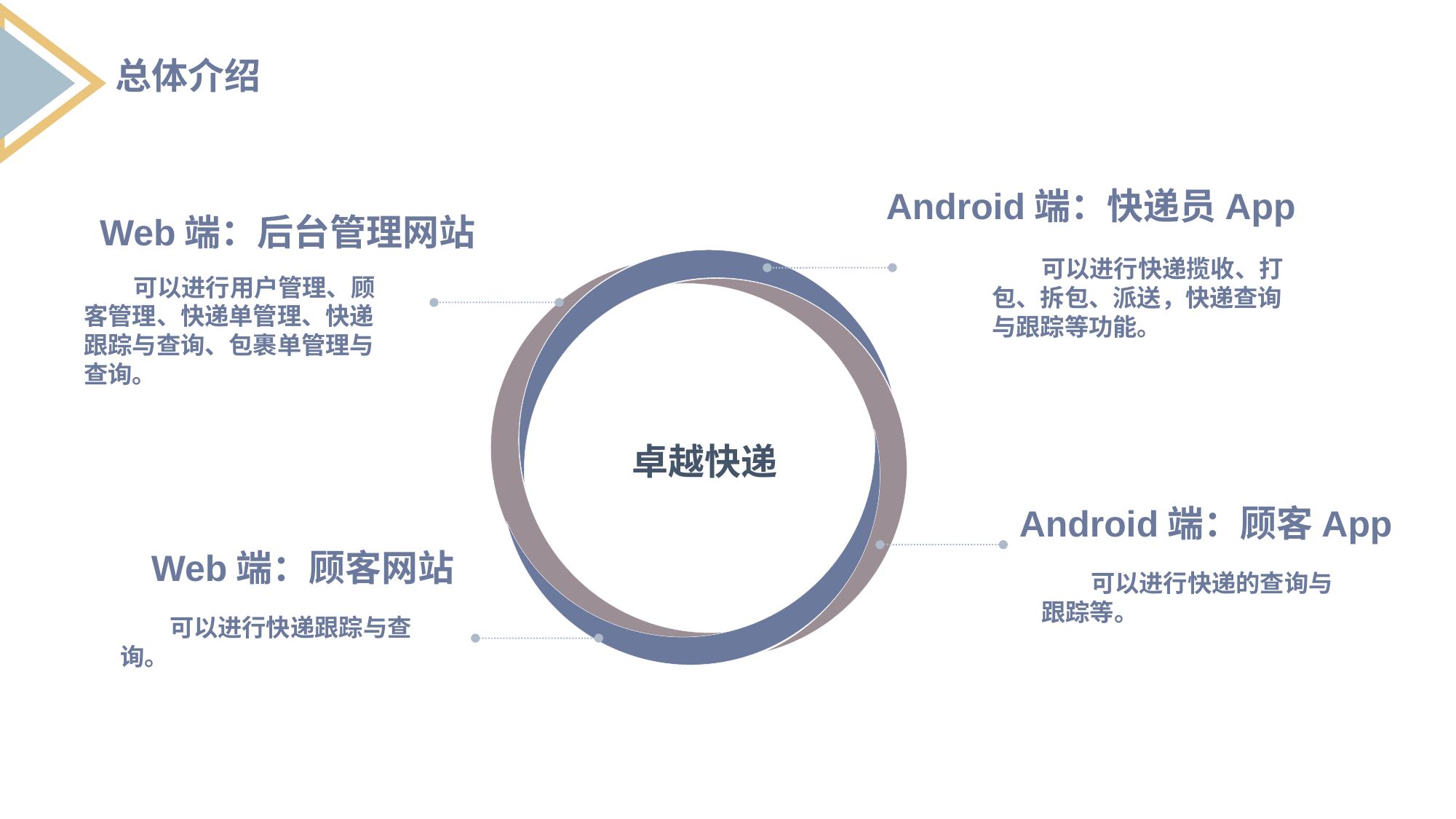

总体介绍

Android端：快递员App
Web端：后台管理网站
        可以进行快递揽收、打包、拆包、派送，快递查询与跟踪等功能。

        可以进行用户管理、顾客管理、快递单管理、快递跟踪与查询、包裹单管理与查询。

卓越快递
Android端：顾客App

Web端：顾客网站
        可以进行快递的查询与跟踪等。
        可以进行快递跟踪与查询。